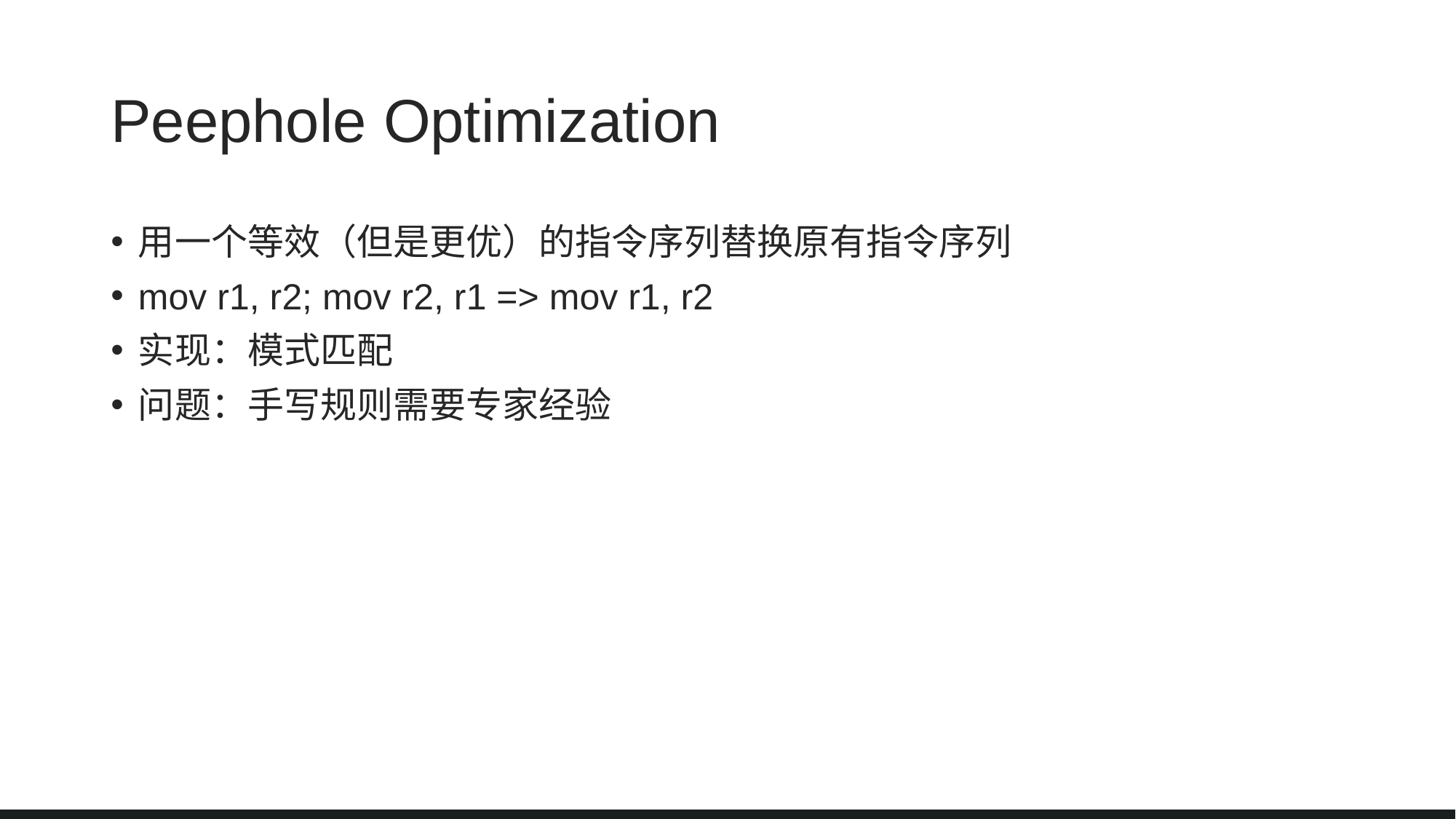

用一个等效（但是更优）的指令序列替换原有指令序列
mov r1, r2; mov r2, r1 => mov r1, r2
实现：模式匹配
问题：手写规则需要专家经验
# Peephole Optimization